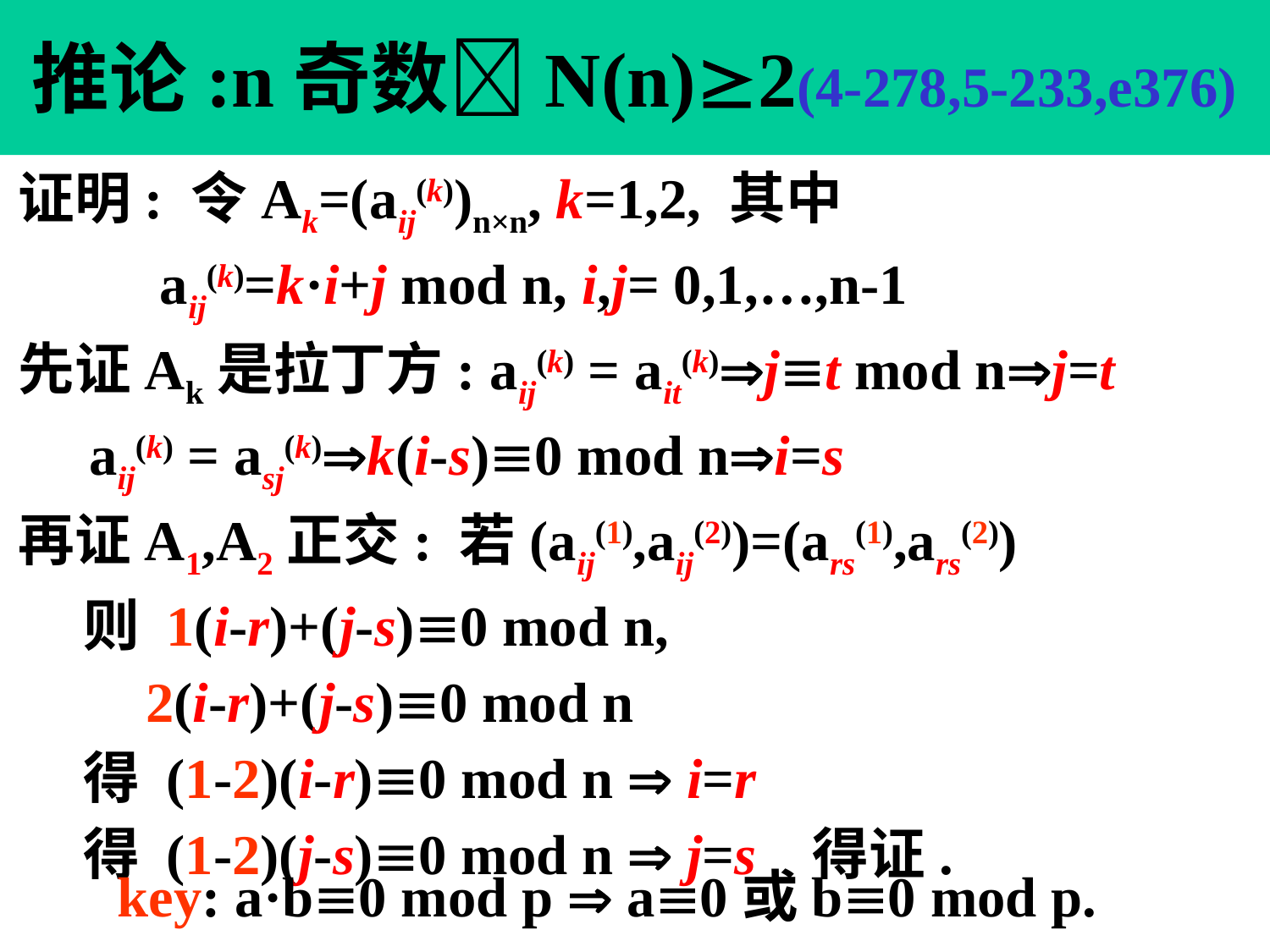

# 推论:n奇数→N(n)≥2(4-278,5-233,e376)
证明: 令Ak=(aij(k))n×n, k=1,2, 其中
          aij(k)=k·i+j mod n, i,j= 0,1,…,n-1
先证Ak是拉丁方: aij(k) = ait(k)⇒j≡t mod n⇒j=t
     aij(k) = asj(k)⇒k(i-s)≡0 mod n⇒i=s
再证A1,A2正交: 若(aij(1),aij(2))=(ars(1),ars(2))
    则 1(i-r)+(j-s)≡0 mod n,
         2(i-r)+(j-s)≡0 mod n
    得 (1-2)(i-r)≡0 mod n ⇒ i=r
    得 (1-2)(j-s)≡0 mod n ⇒ j=s   得证.
key: a·b≡0 mod p ⇒ a≡0或b≡0 mod p.